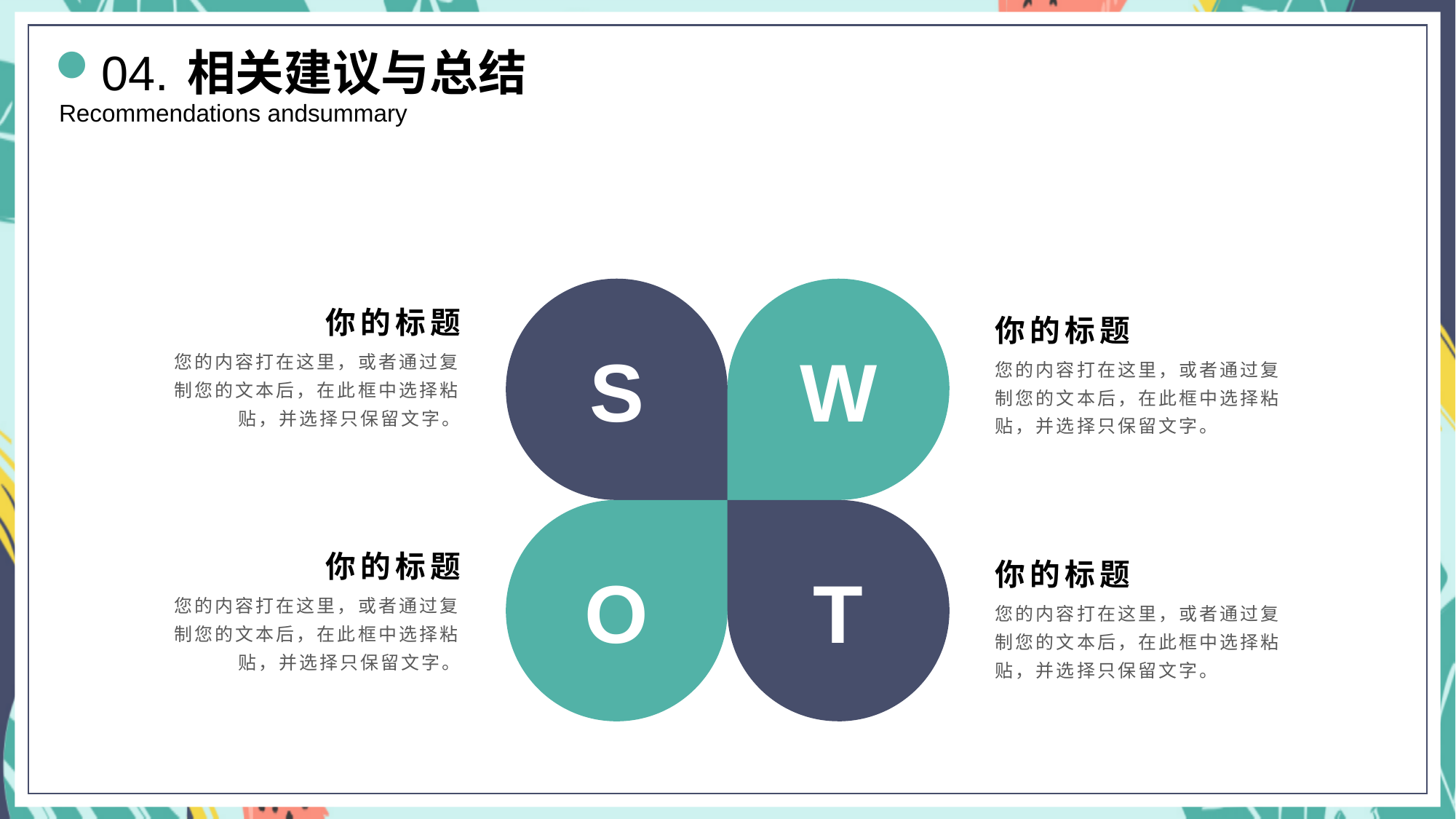

04.
相关建议与总结
Recommendations andsummary
S
W
O
T
你的标题
你的标题
您的内容打在这里，或者通过复制您的文本后，在此框中选择粘贴，并选择只保留文字。
您的内容打在这里，或者通过复制您的文本后，在此框中选择粘贴，并选择只保留文字。
你的标题
你的标题
您的内容打在这里，或者通过复制您的文本后，在此框中选择粘贴，并选择只保留文字。
您的内容打在这里，或者通过复制您的文本后，在此框中选择粘贴，并选择只保留文字。